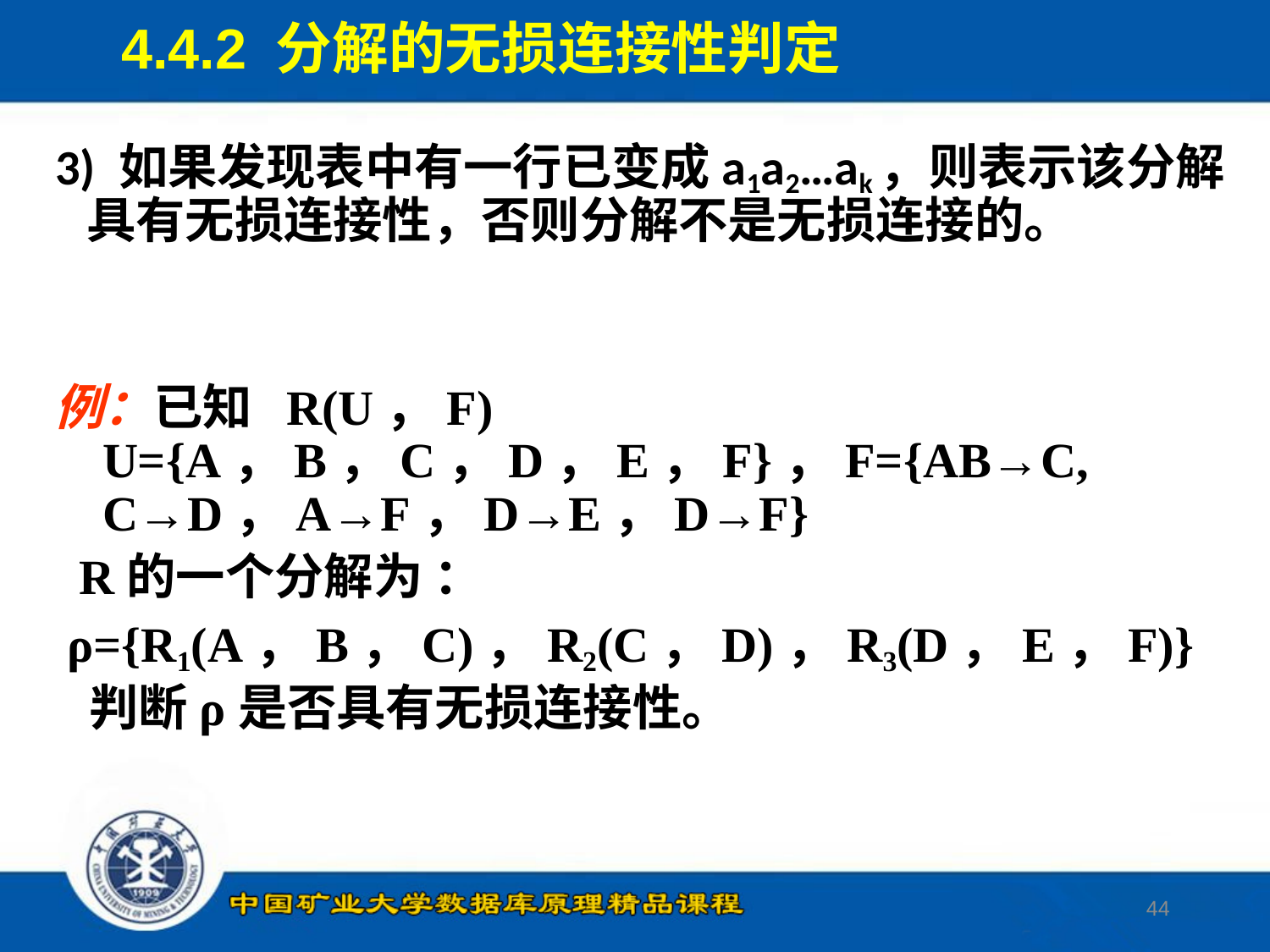

4.4.2 分解的无损连接性判定
3) 如果发现表中有一行已变成a1a2…ak，则表示该分解具有无损连接性，否则分解不是无损连接的。
例：已知  R(U，F)    U={A，B，C，D，E，F}，F={AB→C, C→D，A→F，D→E，D→F}
  R的一个分解为 ：
 ρ={R1(A，B，C)，R2(C，D)，R3(D，E，F)}
  判断ρ是否具有无损连接性。
44